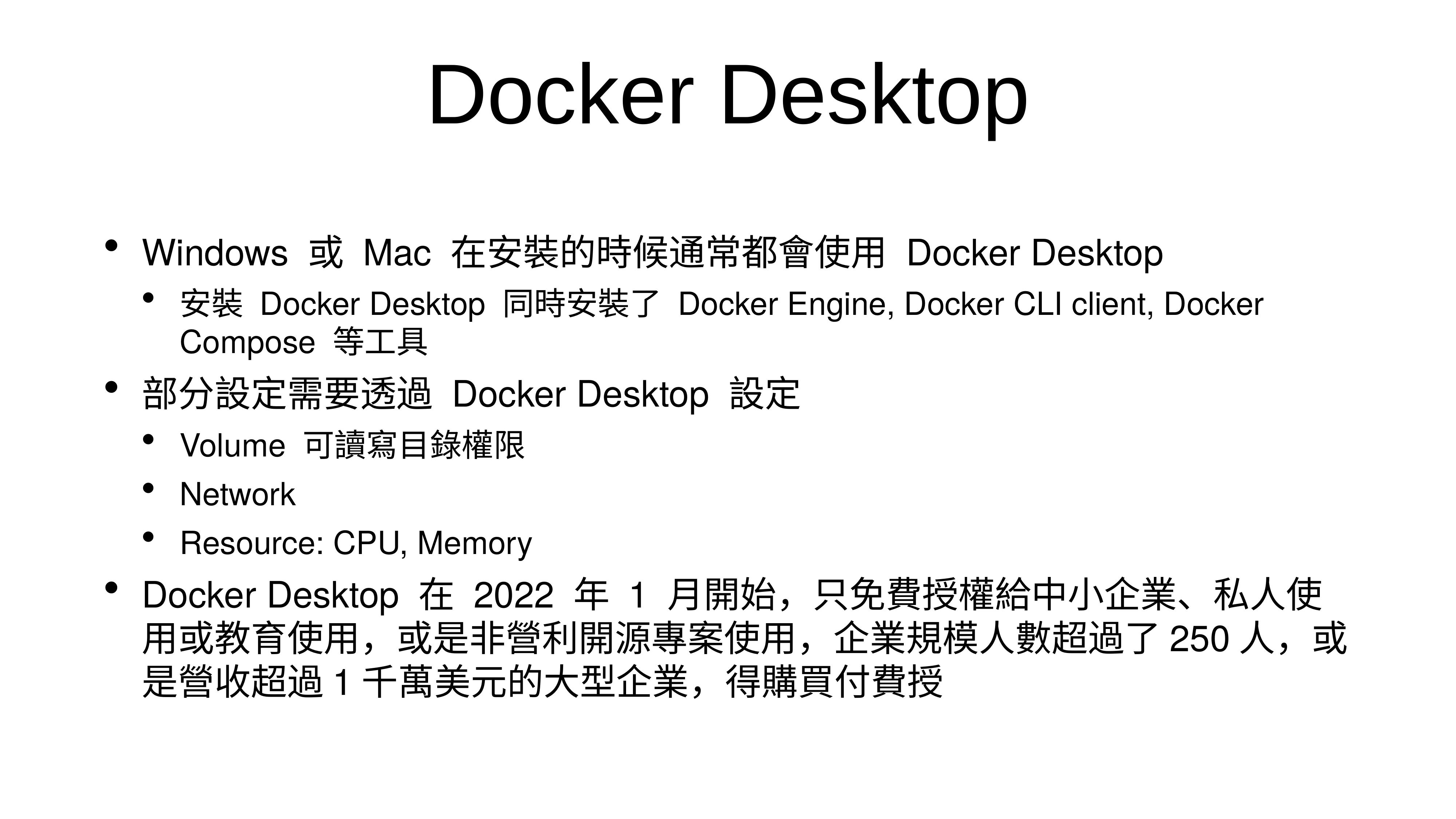

# Docker Desktop
Windows 或 Mac 在安裝的時候通常都會使用 Docker Desktop
安裝 Docker Desktop 同時安裝了 Docker Engine, Docker CLI client, Docker Compose 等工具
部分設定需要透過 Docker Desktop 設定
Volume 可讀寫目錄權限
Network
Resource: CPU, Memory
Docker Desktop 在 2022 年 1 月開始，只免費授權給中小企業、私人使用或教育使用，或是非營利開源專案使用，企業規模人數超過了250人，或是營收超過1千萬美元的大型企業，得購買付費授